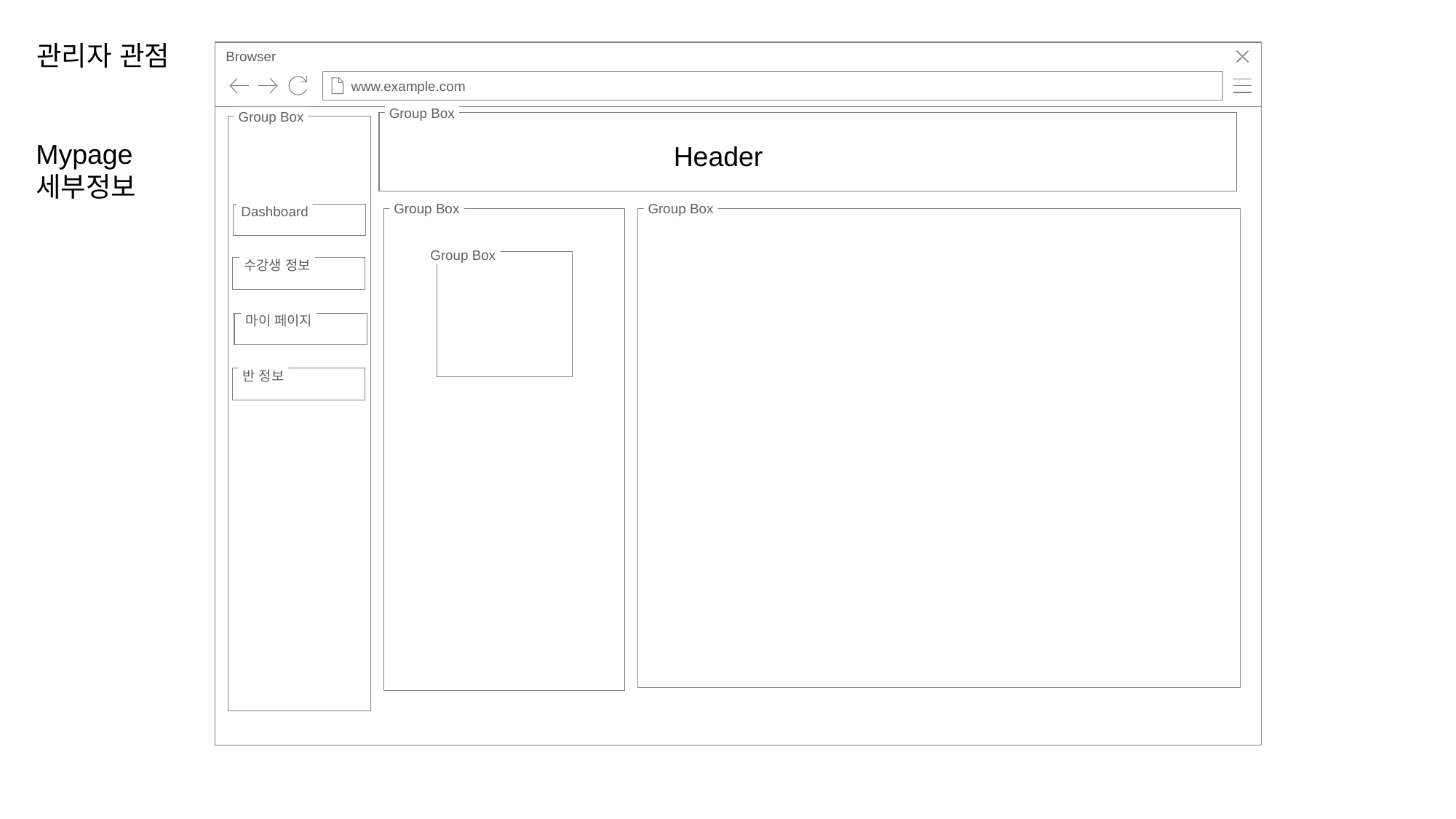

관리자 관점
Browser

www.example.com

Group Box

Group Box

Dashboard

수강생 정보

마이 페이지

반 정보

Mypage
세부정보
Header
Group Box

Group Box

Group Box